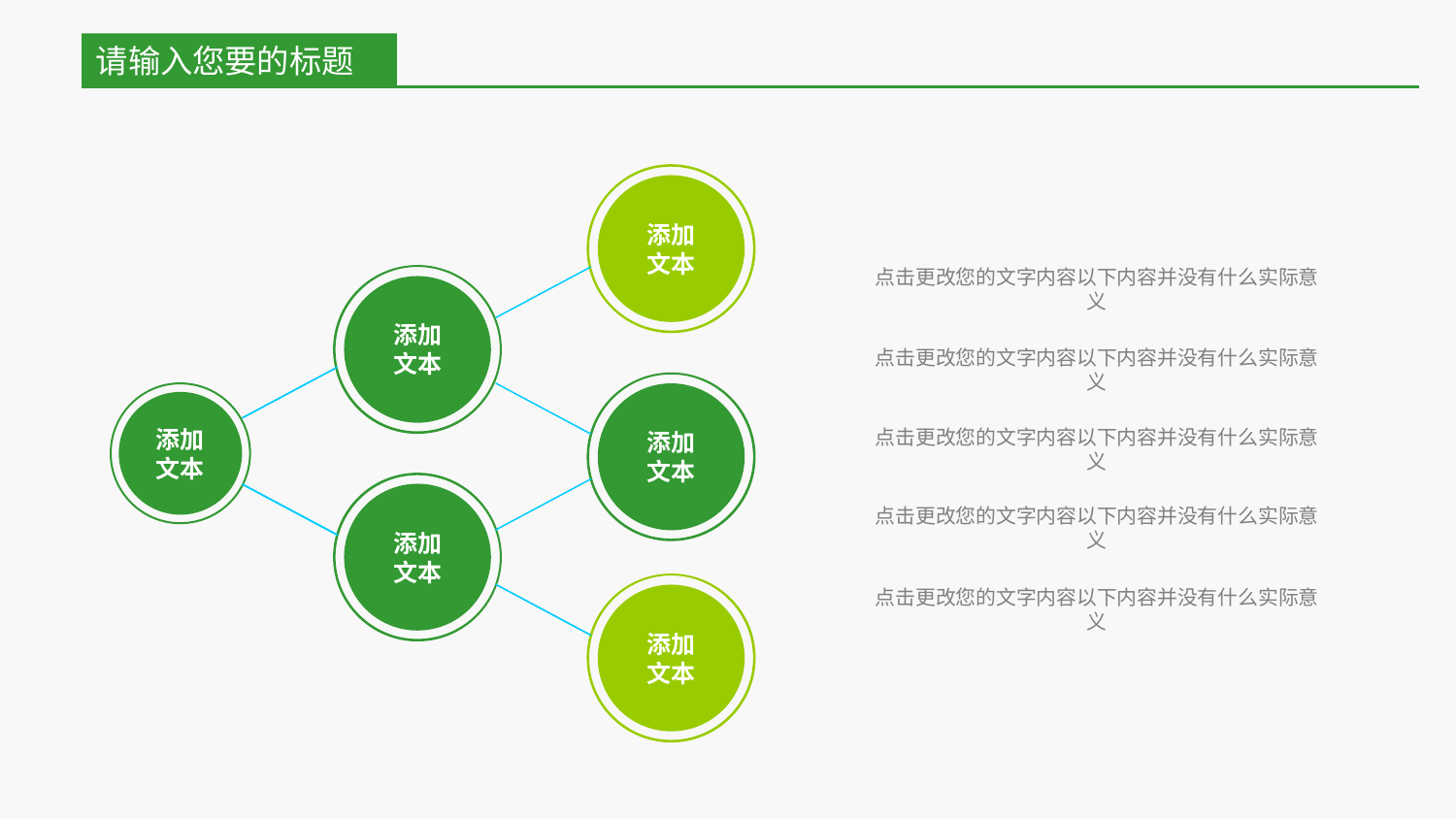

请输入您要的标题

添加
文本
点击更改您的文字内容以下内容并没有什么实际意义

添加
文本

点击更改您的文字内容以下内容并没有什么实际意义

添加
文本

添加
文本

点击更改您的文字内容以下内容并没有什么实际意义

添加
文本

点击更改您的文字内容以下内容并没有什么实际意义

添加
文本
点击更改您的文字内容以下内容并没有什么实际意义